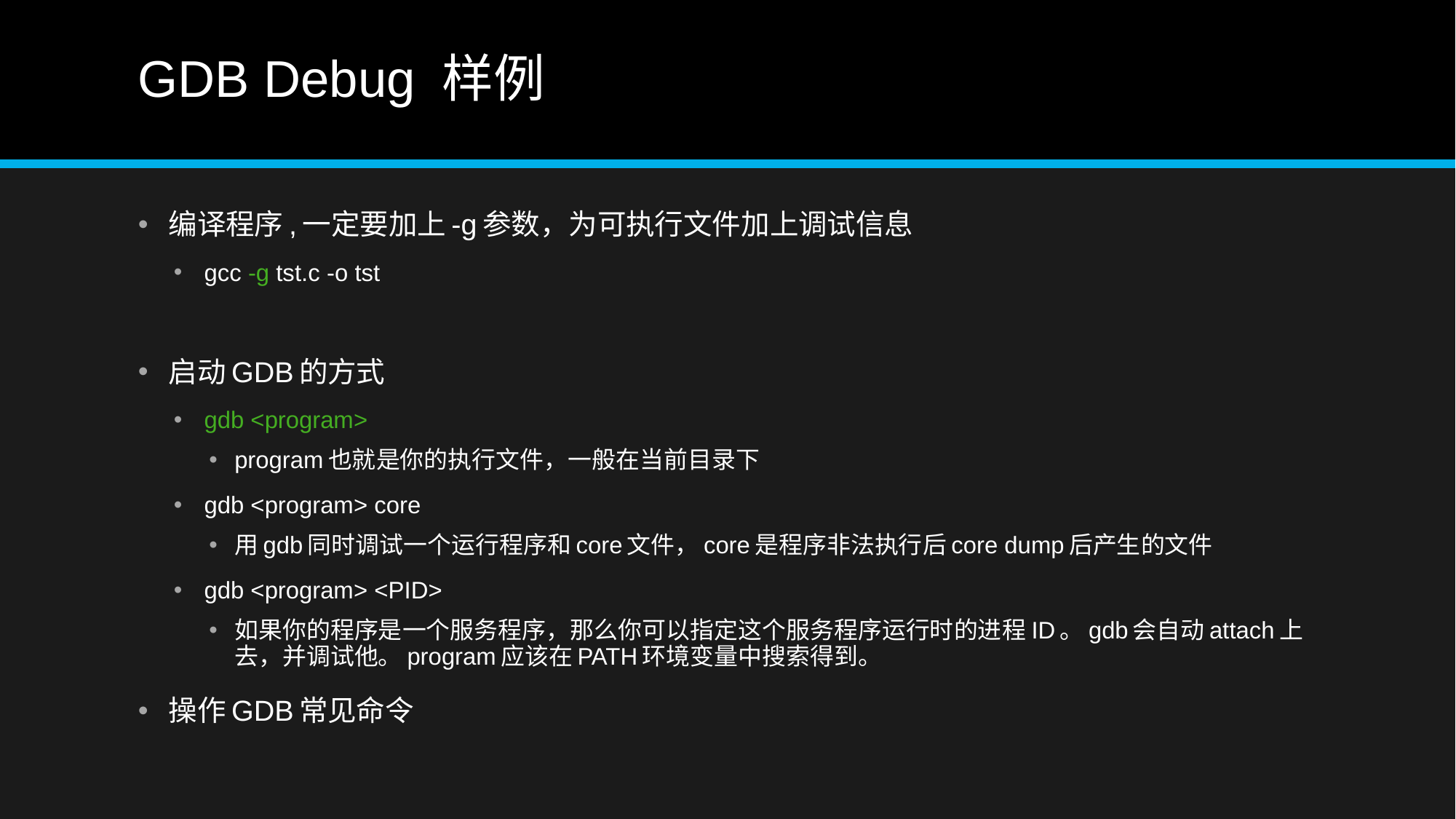

# GDB Debug 样例
编译程序,一定要加上-g参数，为可执行文件加上调试信息
gcc -g tst.c -o tst

启动GDB的方式
gdb <program>
program也就是你的执行文件，一般在当前目录下
gdb <program> core
用gdb同时调试一个运行程序和core文件，core是程序非法执行后core dump后产生的文件
gdb <program> <PID>
如果你的程序是一个服务程序，那么你可以指定这个服务程序运行时的进程ID。gdb会自动attach上去，并调试他。program应该在PATH环境变量中搜索得到。
操作GDB常见命令